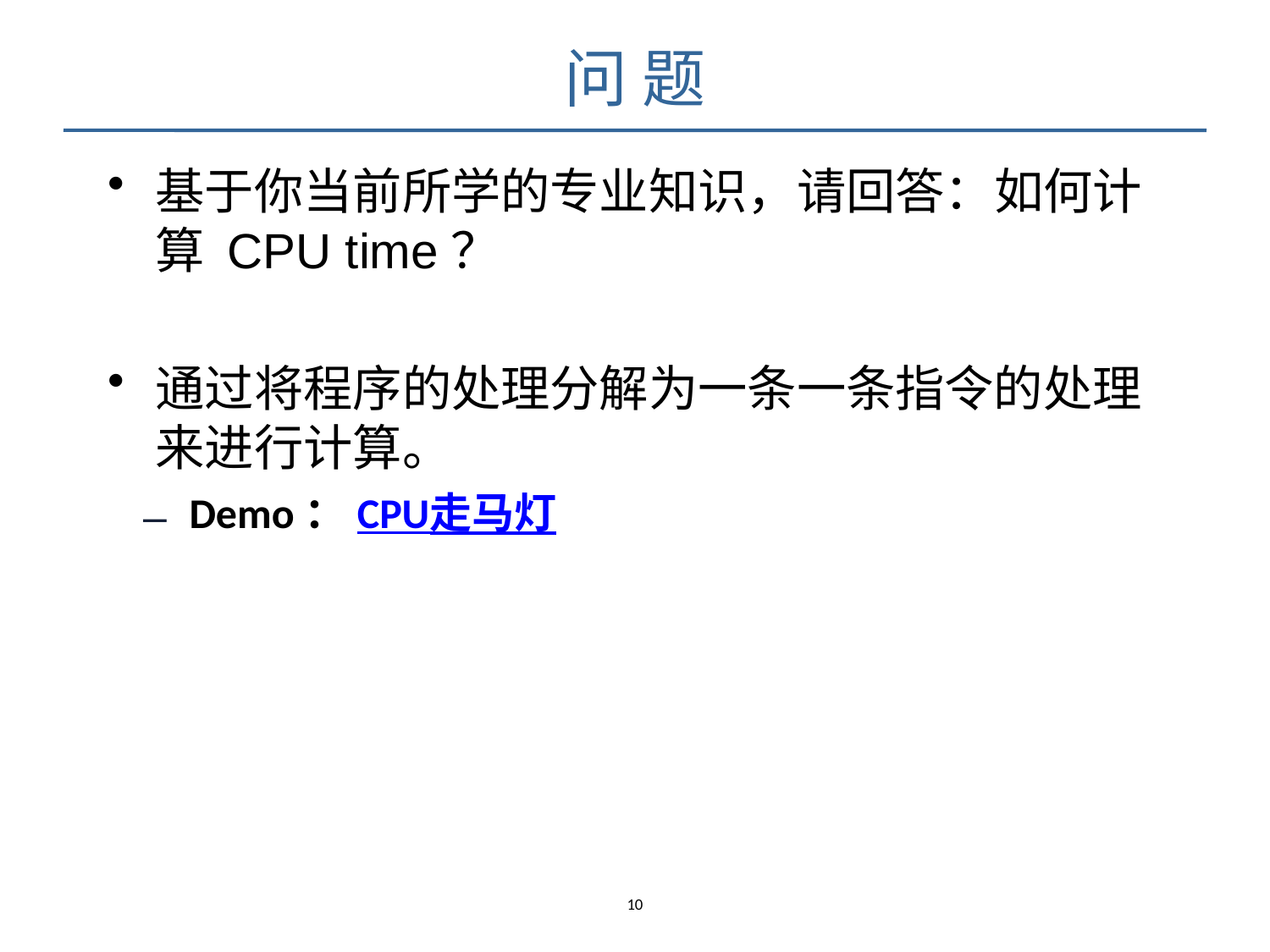

# 问 题
基于你当前所学的专业知识，请回答：如何计算 CPU time？

通过将程序的处理分解为一条一条指令的处理来进行计算。
Demo：CPU走马灯

10